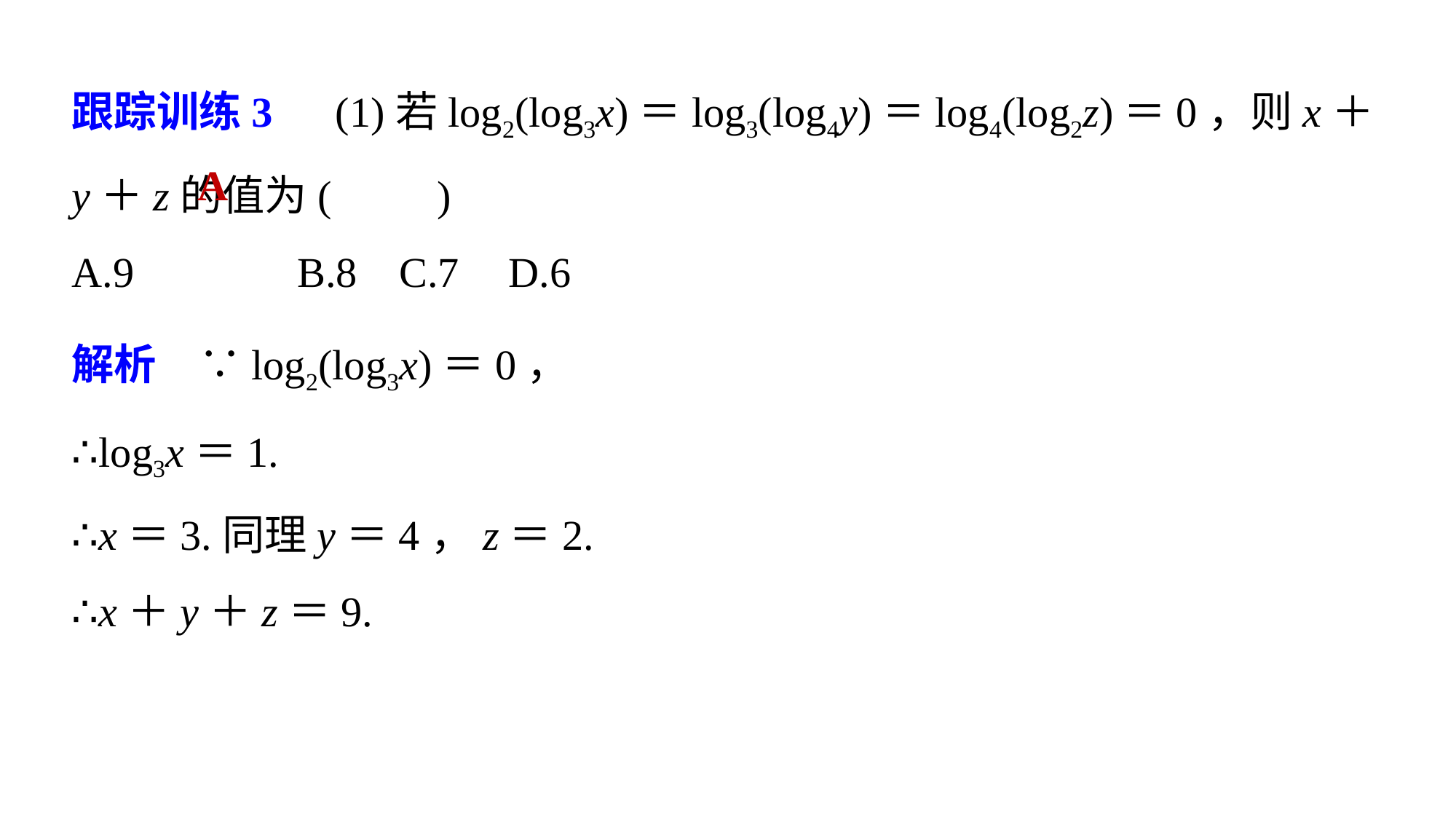

跟踪训练3　(1)若log2(log3x)＝log3(log4y)＝log4(log2z)＝0，则x＋y＋z的值为(　　)
A.9  	B.8  	C.7  	D.6
A
解析　∵log2(log3x)＝0，
∴log3x＝1.
∴x＝3.同理y＝4，z＝2.
∴x＋y＋z＝9.